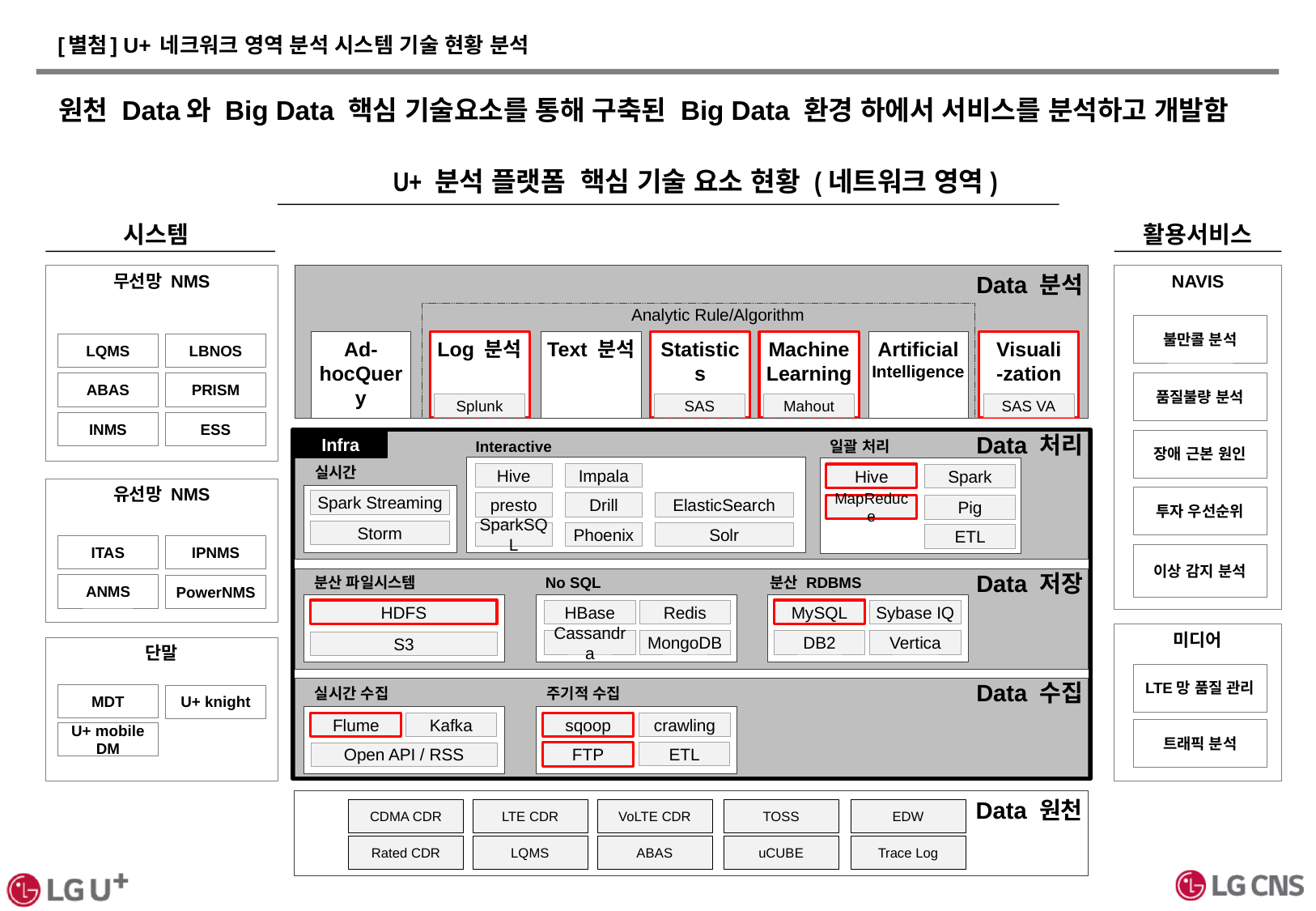

# [별첨] U+ 네크워크 영역 분석 시스템 기술 현황 분석
원천 Data와 Big Data 핵심 기술요소를 통해 구축된 Big Data 환경 하에서 서비스를 분석하고 개발함
U+ 분석 플랫폼  핵심 기술 요소 현황 (네트워크 영역)

시스템

활용서비스

무선망 NMS
Data 분석
NAVIS
Analytic Rule/Algorithm

불만콜 분석
Log 분석
Text 분석
Statistics
Machine
Learning

Artificial
Intelligence
Visuali
-zation

Ad-hocQuery
LQMS
LBNOS
품질불량 분석
ABAS
PRISM
Splunk
SAS
Mahout
SAS VA
INMS
ESS
Infra

장애 근본 원인
Data 처리
Interactive

Hive
Impala
presto
Drill
ElasticSearch
SparkSQL
Phoenix
Solr
일괄 처리

Hive
Spark
MapReduce
Pig
ETL
실시간
유선망 NMS

ITAS
IPNMS
ANMS
PowerNMS

투자 우선순위
Spark Streaming
Storm
이상 감지 분석
분산 파일시스템

HDFS
S3
No SQL
분산 RDBMS
Data 저장

HBase
Redis
MySQL
Sybase IQ
미디어
Cassandra
MongoDB
DB2
Vertica
단말

LTE망 품질 관리
Data 수집
실시간 수집
주기적 수집
MDT
U+ knight

Flume
Kafka
sqoop
crawling
트래픽 분석
U+ mobile DM
ETL
Open API / RSS
FTP
Data 원천
CDMA CDR
LTE CDR
VoLTE CDR
TOSS
EDW
Rated CDR
LQMS
ABAS
uCUBE
Trace Log